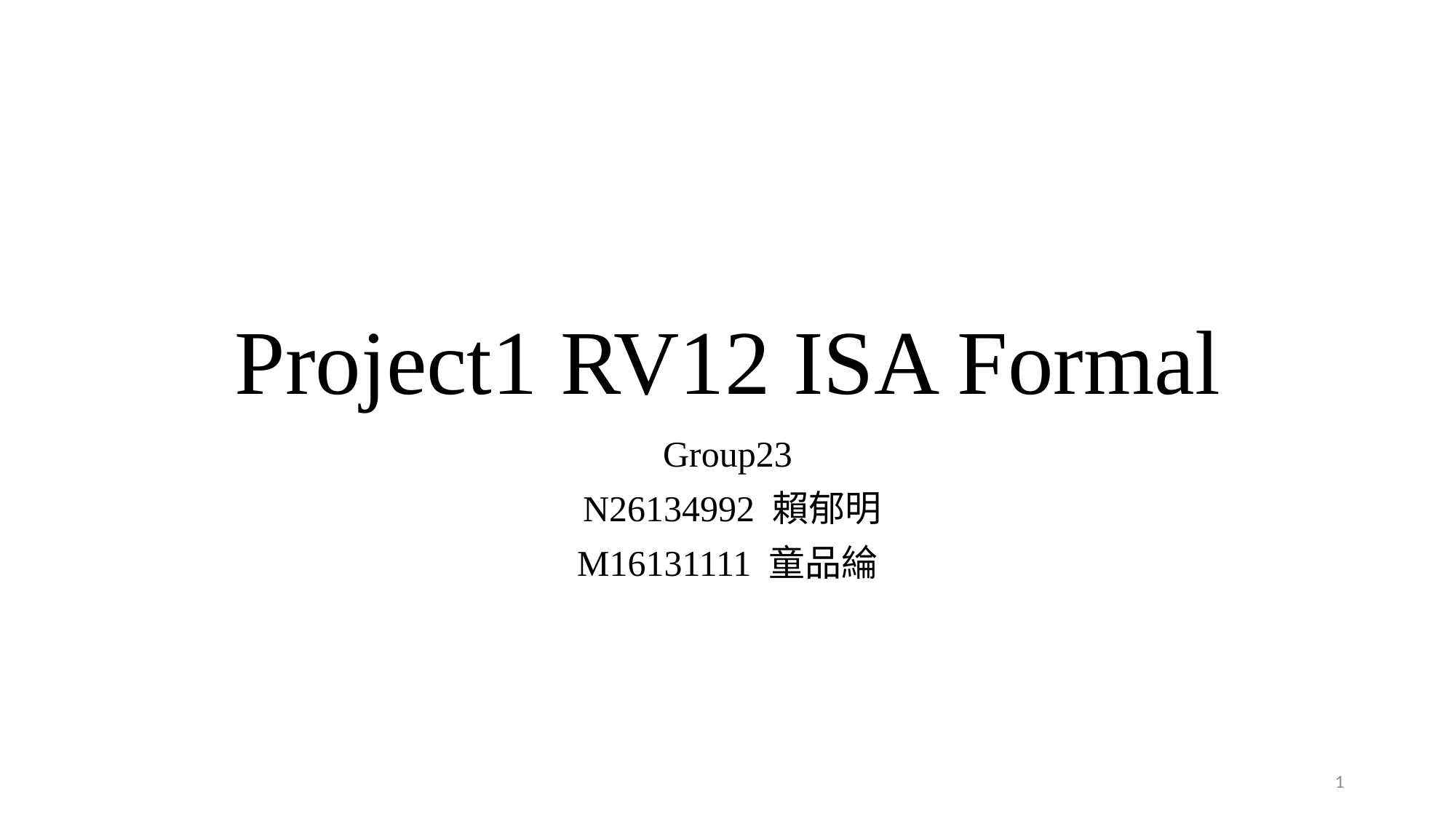

# Project1 RV12 ISA Formal
Group23
 N26134992 賴郁明
M16131111 童品綸

1